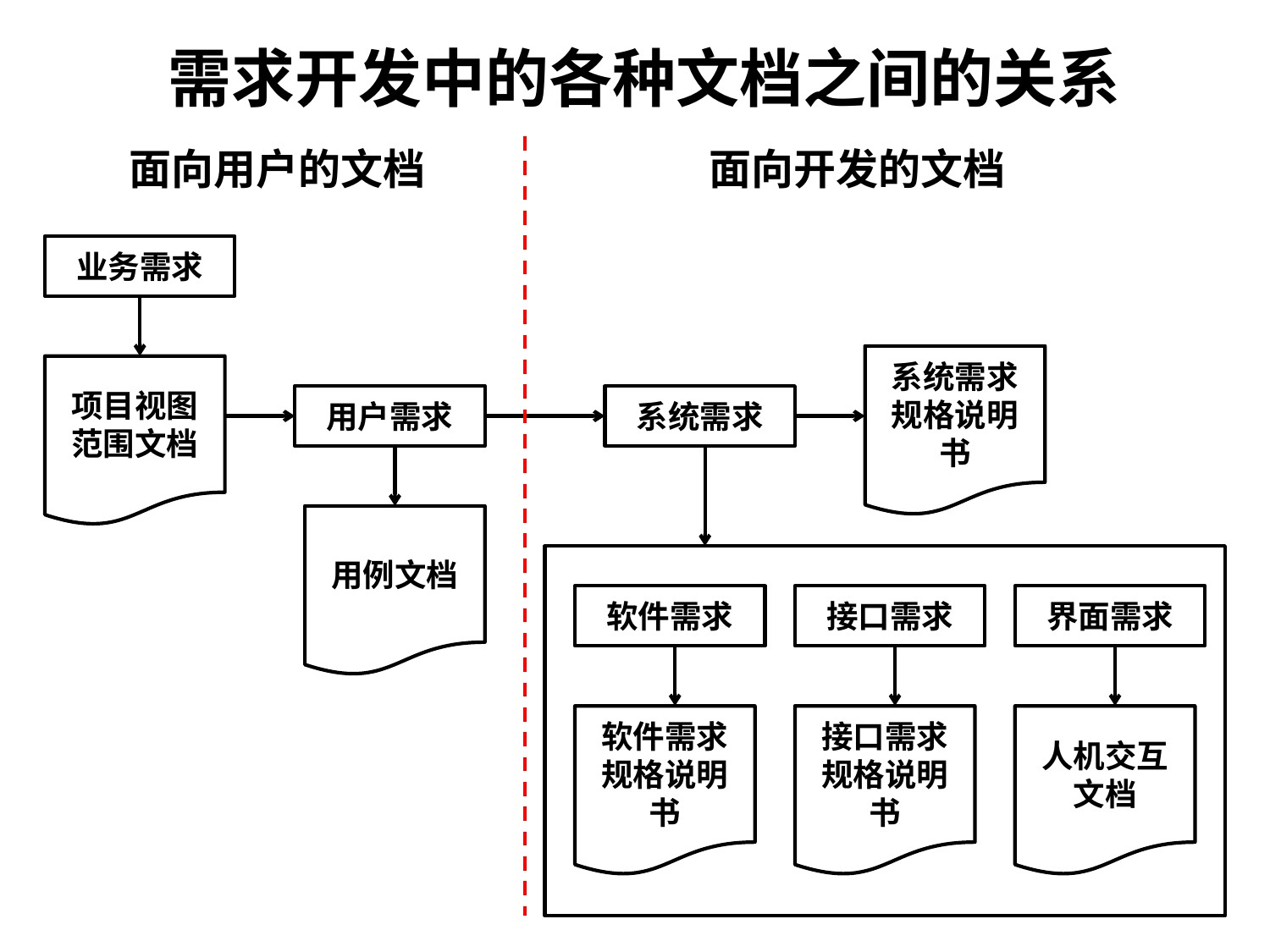

# 需求开发中的各种文档之间的关系
面向用户的文档
面向开发的文档
业务需求
系统需求规格说明书
项目视图
范围文档
用户需求
系统需求
用例文档

软件需求
接口需求
界面需求
软件需求规格说明书
接口需求规格说明书
人机交互文档